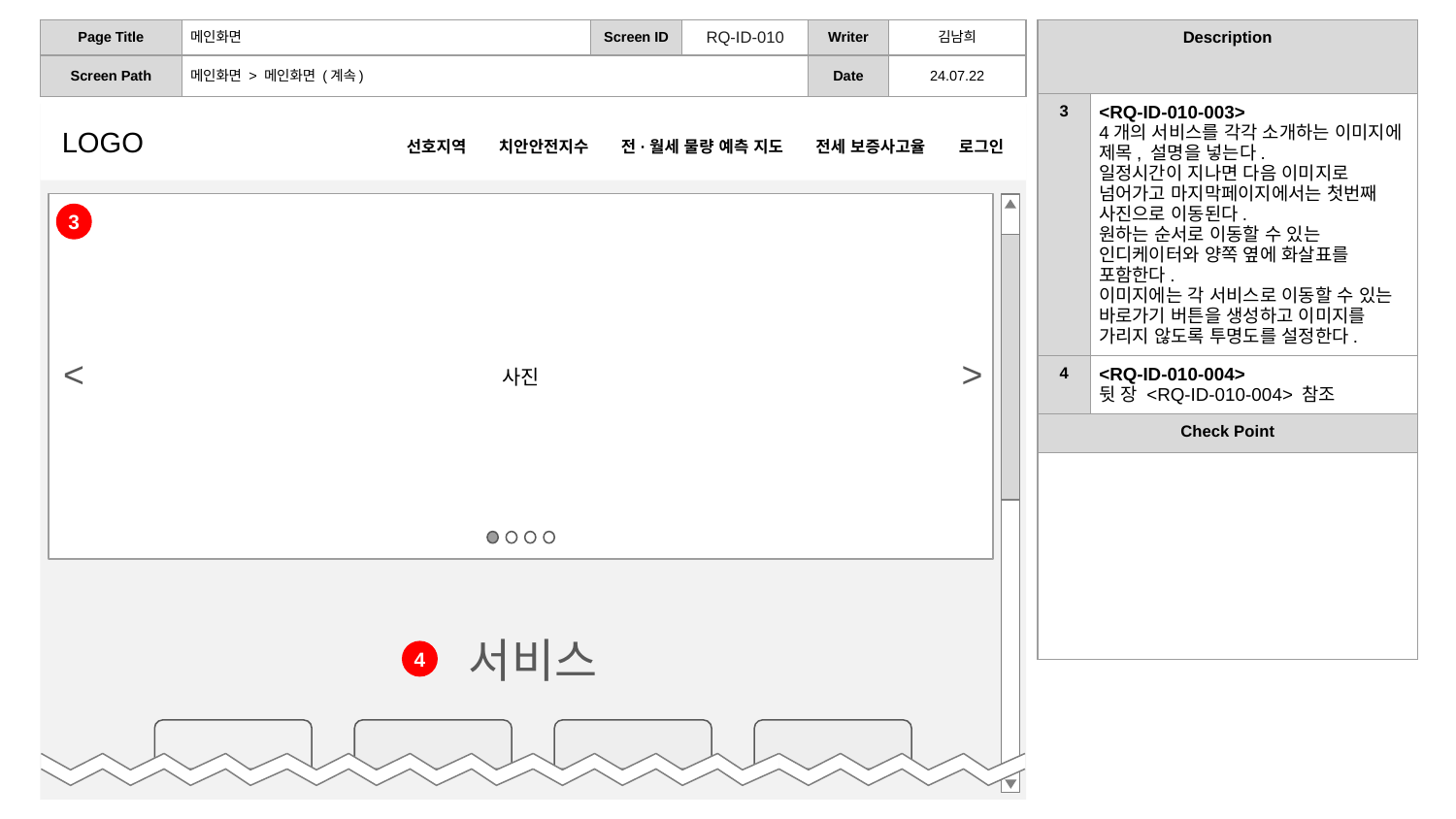

| Description |  |
| --- | --- |
| 3 | <RQ-ID-010-003> 4개의 서비스를 각각 소개하는 이미지에 제목, 설명을 넣는다. 일정시간이 지나면 다음 이미지로 넘어가고 마지막페이지에서는 첫번째 사진으로 이동된다. 원하는 순서로 이동할 수 있는 인디케이터와 양쪽 옆에 화살표를 포함한다. 이미지에는 각 서비스로 이동할 수 있는 바로가기 버튼을 생성하고 이미지를 가리지 않도록 투명도를 설정한다. |
| 4 | <RQ-ID-010-004> 뒷 장 <RQ-ID-010-004> 참조 |
| Check Point |  |
|  |  |
| Page Title | 메인화면 | Screen ID | RQ-ID-010 | Writer | 김남희 |
| --- | --- | --- | --- | --- | --- |
| Screen Path | 메인화면 > 메인화면 (계속) |  |  | Date | 24.07.22 |
LOGO	                        선호지역       치안안전지수       전·월세 물량 예측 지도       전세 보증사고율       로그인

사진
<
>

3

서비스
4